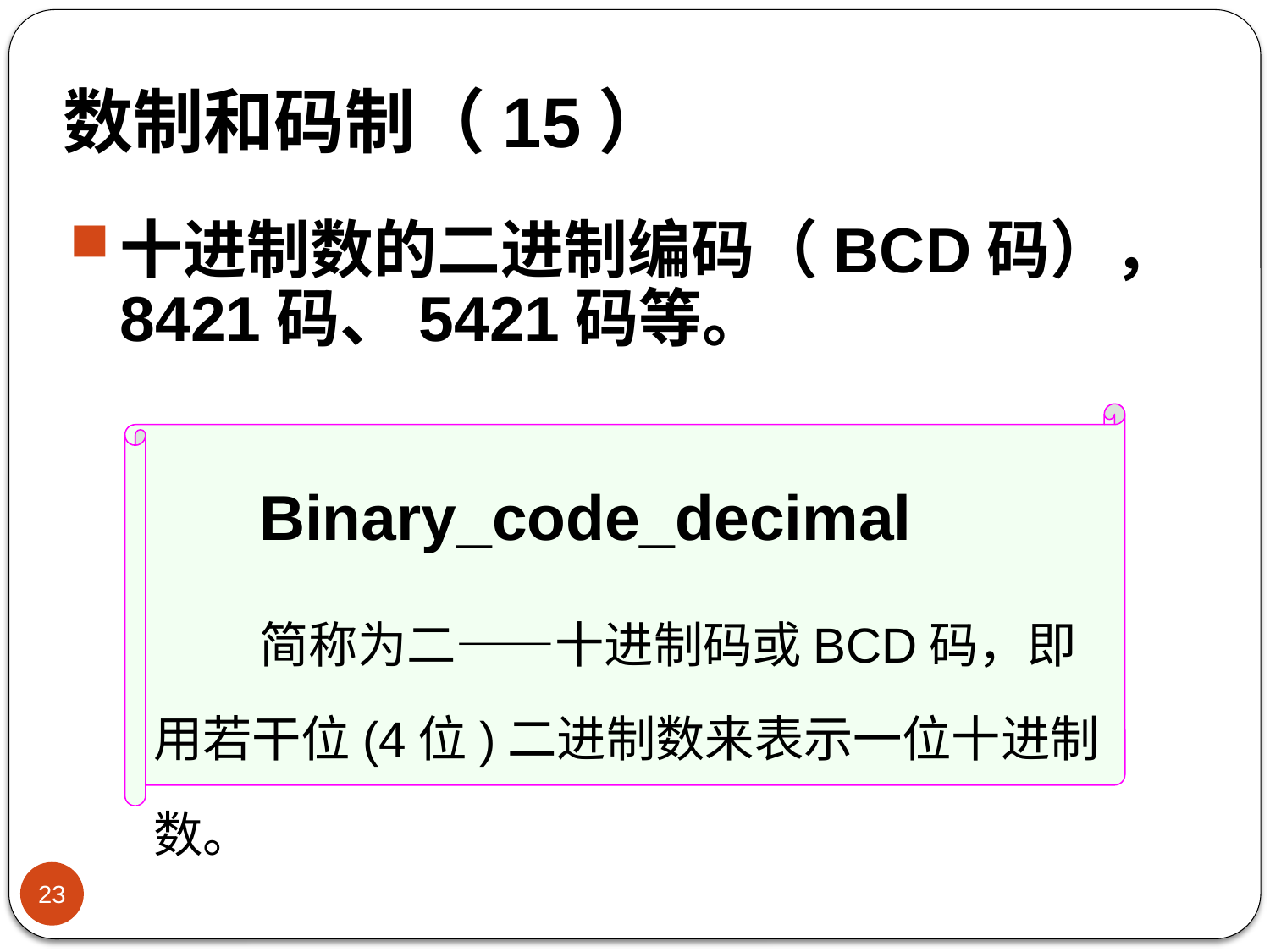

# 数制和码制（15）
十进制数的二进制编码（BCD码），8421码、5421码等。

Binary_code_decimal
简称为二——十进制码或BCD码，即用若干位(4位)二进制数来表示一位十进制数。
23